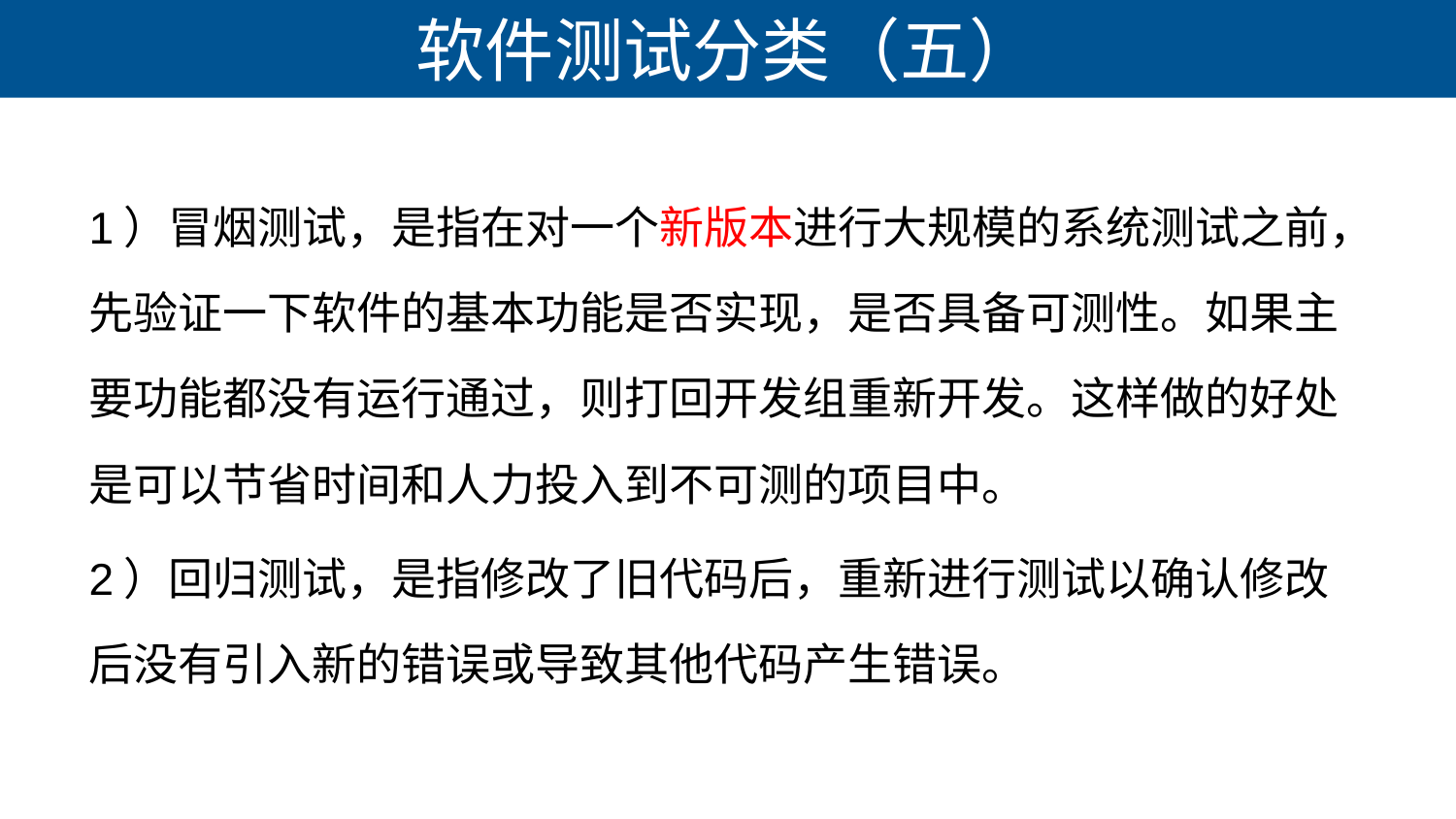

# 软件测试分类（五）
1）冒烟测试，是指在对一个新版本进行大规模的系统测试之前，先验证一下软件的基本功能是否实现，是否具备可测性。如果主要功能都没有运行通过，则打回开发组重新开发。这样做的好处是可以节省时间和人力投入到不可测的项目中。
2）回归测试，是指修改了旧代码后，重新进行测试以确认修改后没有引入新的错误或导致其他代码产生错误。